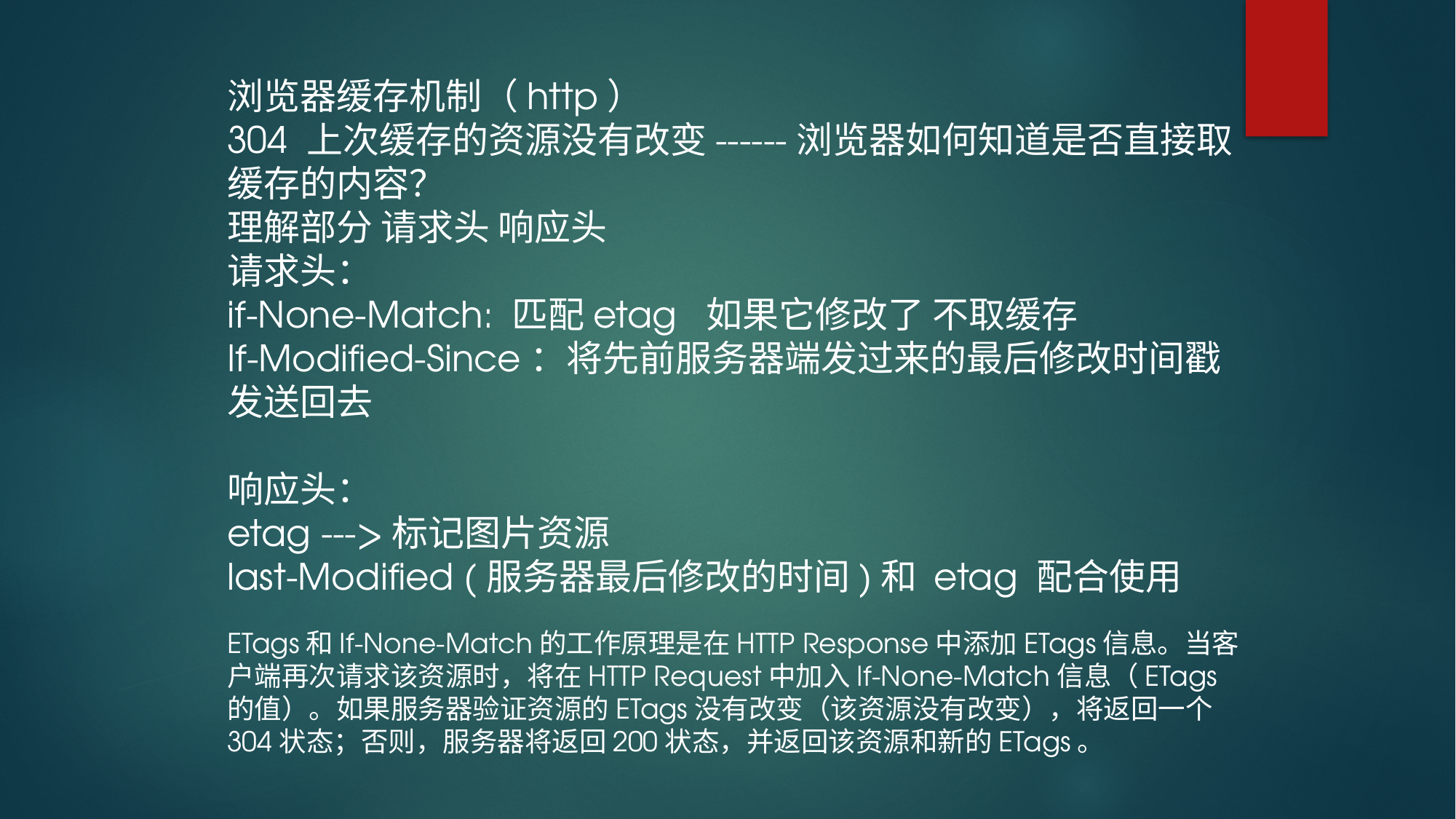

浏览器缓存机制（http）
304 上次缓存的资源没有改变------浏览器如何知道是否直接取缓存的内容？
理解部分 请求头 响应头
请求头：
if-None-Match: 匹配etag  如果它修改了 不取缓存
If-Modified-Since：将先前服务器端发过来的最后修改时间戳发送回去

响应头：
etag --->标记图片资源
last-Modified (服务器最后修改的时间)和 etag 配合使用

ETags和If-None-Match的工作原理是在HTTP Response中添加ETags信息。当客户端再次请求该资源时，将在HTTP Request中加入If-None-Match信息（ETags的值）。如果服务器验证资源的ETags没有改变（该资源没有改变），将返回一个304状态；否则，服务器将返回200状态，并返回该资源和新的ETags。